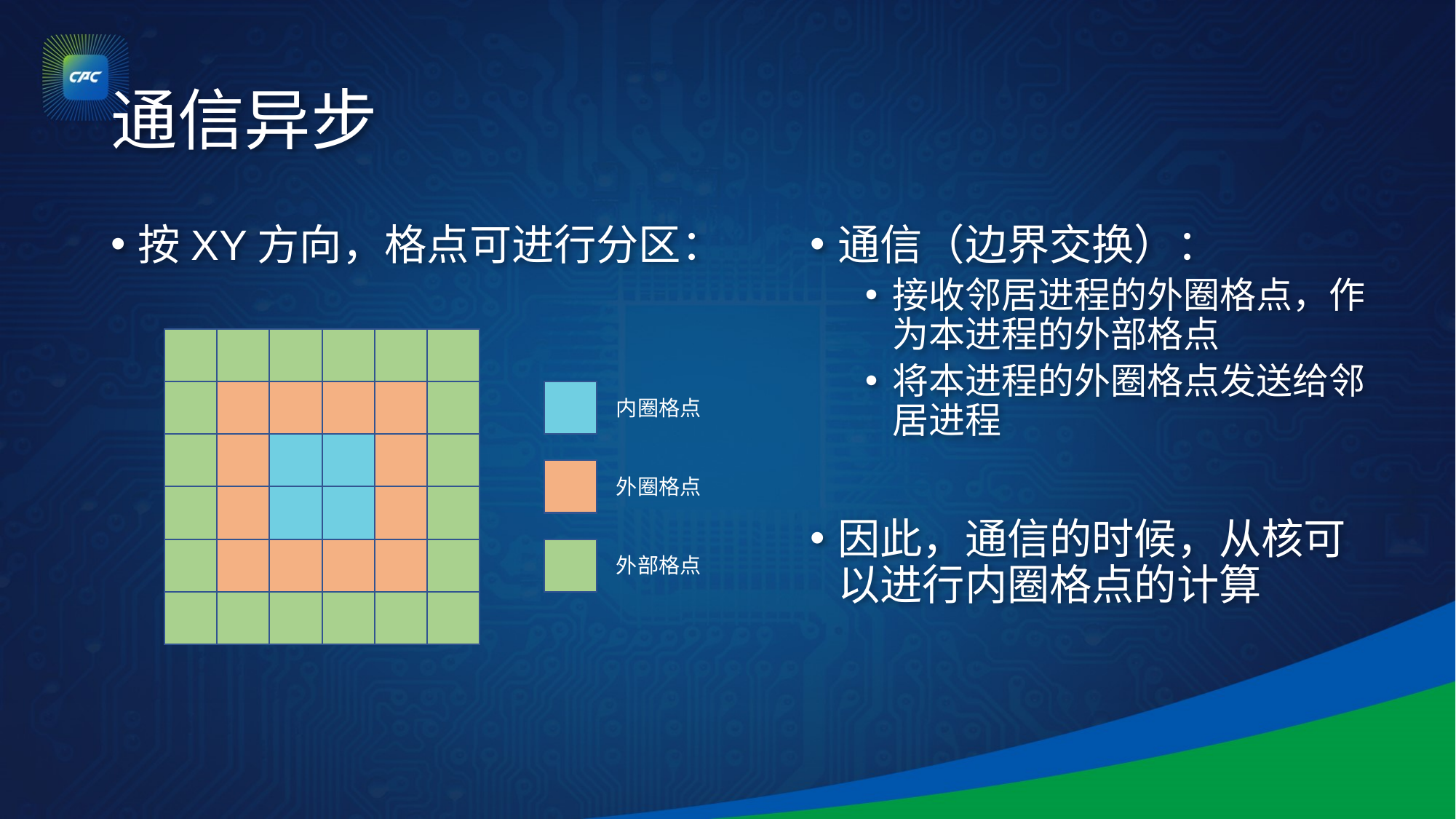

# 通信异步
按XY方向，格点可进行分区：
通信（边界交换）：
接收邻居进程的外圈格点，作为本进程的外部格点
将本进程的外圈格点发送给邻居进程

因此，通信的时候，从核可以进行内圈格点的计算

内圈格点

外圈格点

外部格点